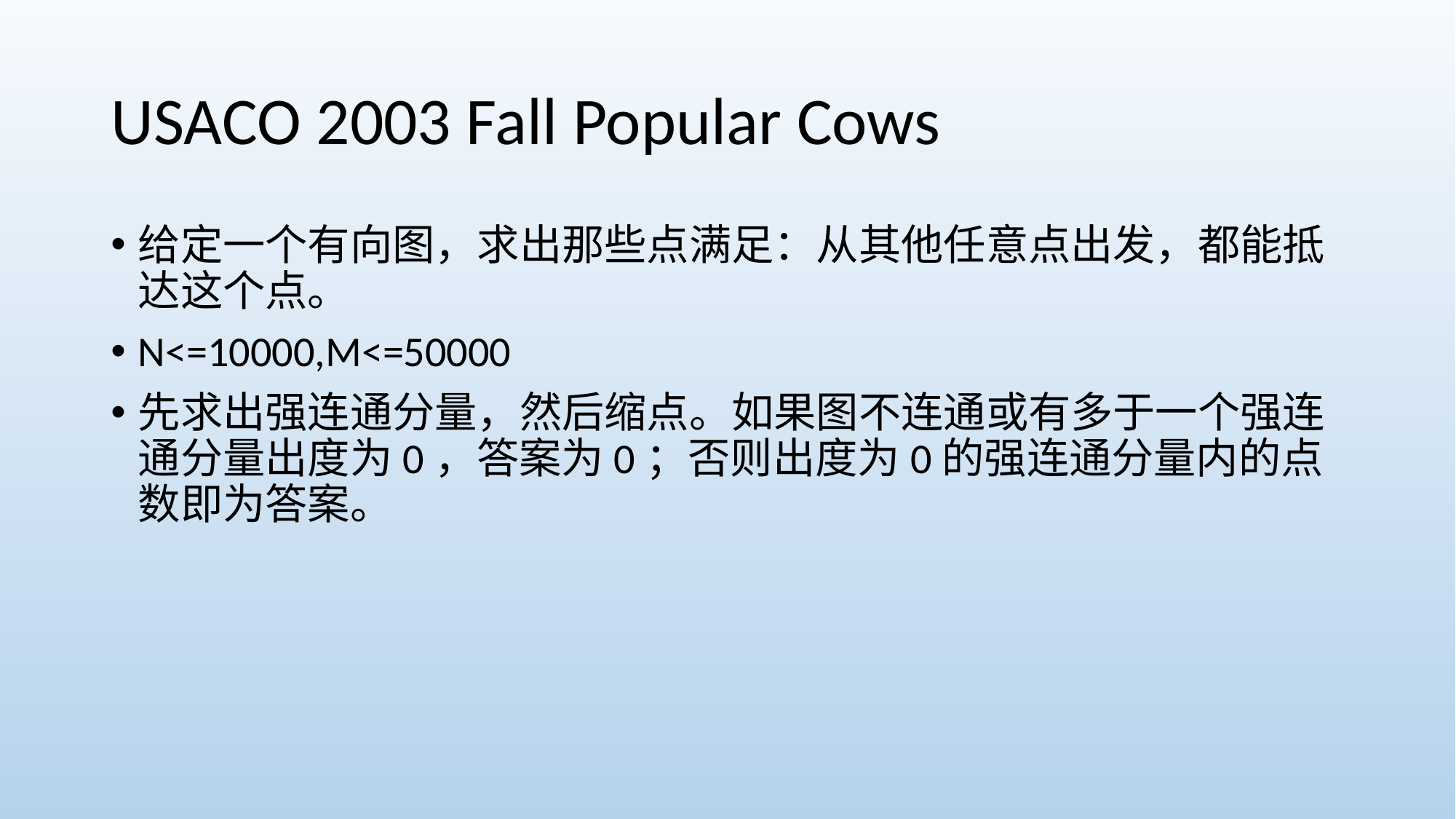

# USACO 2003 Fall Popular Cows
给定一个有向图，求出那些点满足：从其他任意点出发，都能抵达这个点。
N<=10000,M<=50000
先求出强连通分量，然后缩点。如果图不连通或有多于一个强连通分量出度为0，答案为0；否则出度为0的强连通分量内的点数即为答案。